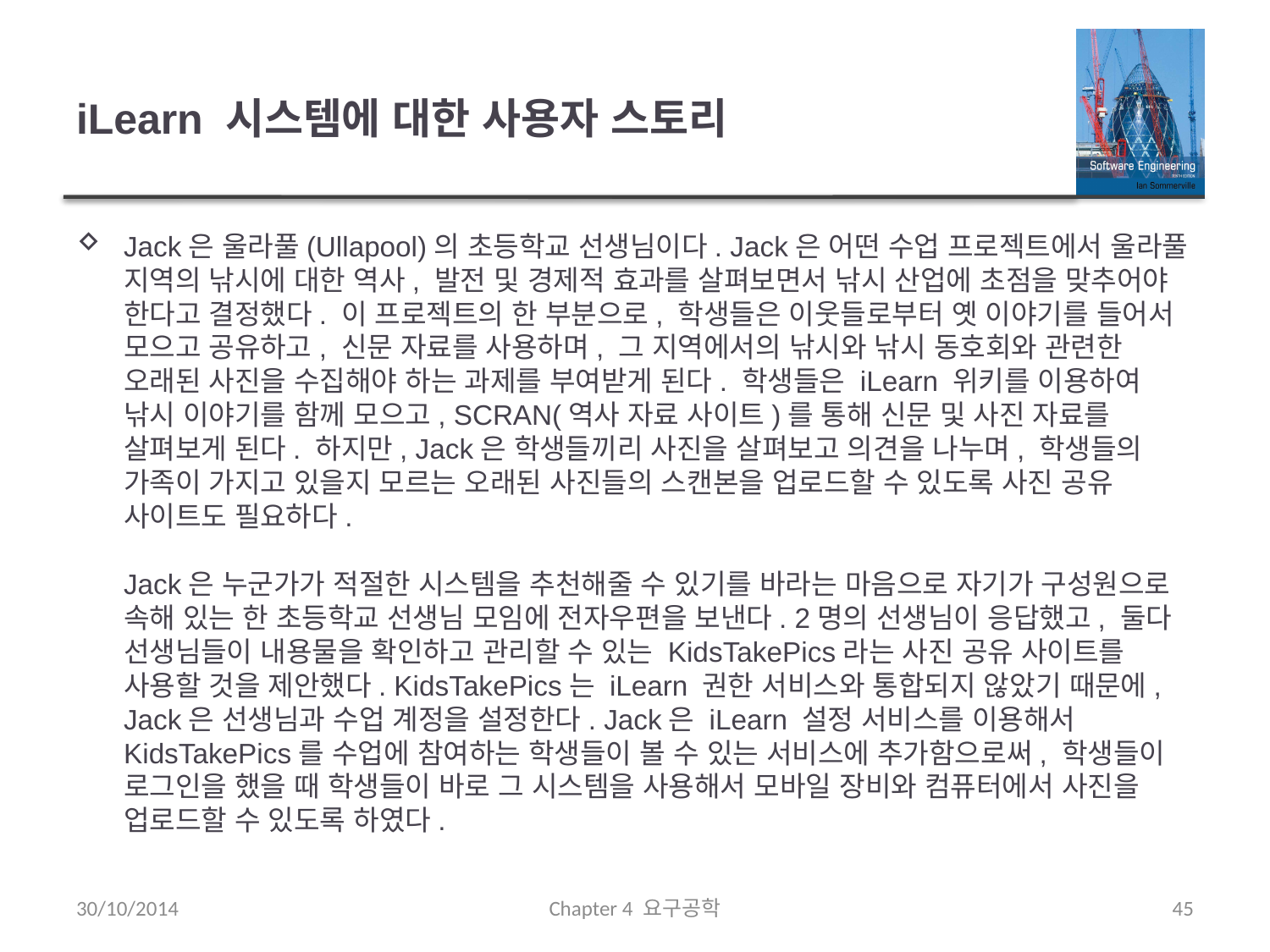

# iLearn 시스템에 대한 사용자 스토리
Jack은 울라풀(Ullapool)의 초등학교 선생님이다. Jack은 어떤 수업 프로젝트에서 울라풀 지역의 낚시에 대한 역사, 발전 및 경제적 효과를 살펴보면서 낚시 산업에 초점을 맞추어야 한다고 결정했다. 이 프로젝트의 한 부분으로, 학생들은 이웃들로부터 옛 이야기를 들어서 모으고 공유하고, 신문 자료를 사용하며, 그 지역에서의 낚시와 낚시 동호회와 관련한 오래된 사진을 수집해야 하는 과제를 부여받게 된다. 학생들은 iLearn 위키를 이용하여 낚시 이야기를 함께 모으고, SCRAN(역사 자료 사이트)를 통해 신문 및 사진 자료를 살펴보게 된다. 하지만, Jack은 학생들끼리 사진을 살펴보고 의견을 나누며, 학생들의 가족이 가지고 있을지 모르는 오래된 사진들의 스캔본을 업로드할 수 있도록 사진 공유 사이트도 필요하다.
Jack은 누군가가 적절한 시스템을 추천해줄 수 있기를 바라는 마음으로 자기가 구성원으로 속해 있는 한 초등학교 선생님 모임에 전자우편을 보낸다. 2명의 선생님이 응답했고, 둘다 선생님들이 내용물을 확인하고 관리할 수 있는 KidsTakePics라는 사진 공유 사이트를 사용할 것을 제안했다. KidsTakePics는 iLearn 권한 서비스와 통합되지 않았기 때문에, Jack은 선생님과 수업 계정을 설정한다. Jack은 iLearn 설정 서비스를 이용해서 KidsTakePics를 수업에 참여하는 학생들이 볼 수 있는 서비스에 추가함으로써, 학생들이 로그인을 했을 때 학생들이 바로 그 시스템을 사용해서 모바일 장비와 컴퓨터에서 사진을 업로드할 수 있도록 하였다.

30/10/2014
Chapter 4 요구공학
45